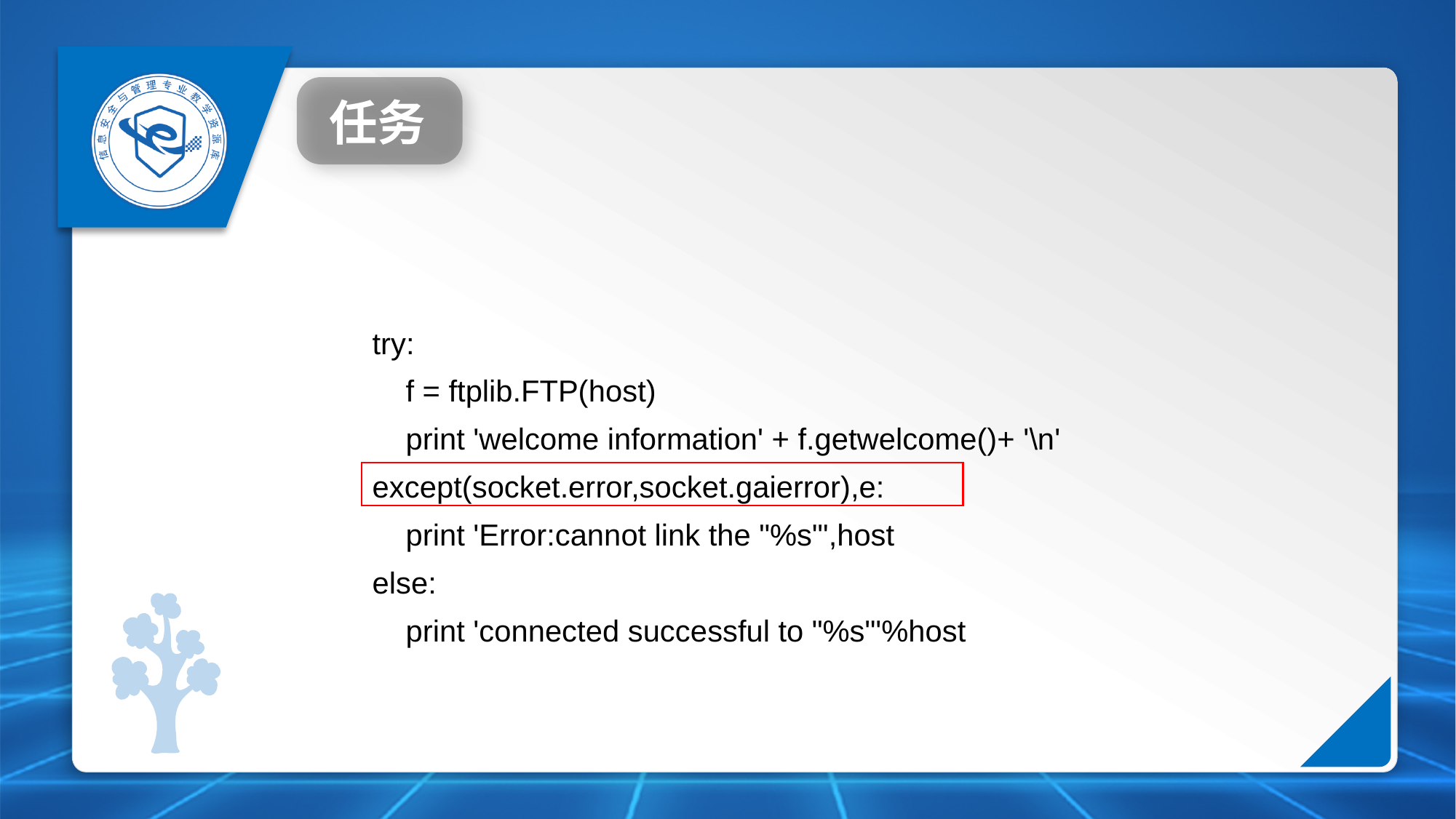

任务

try:
    f = ftplib.FTP(host)
    print 'welcome information' + f.getwelcome()+ '\n'
except(socket.error,socket.gaierror),e:
    print 'Error:cannot link the "%s"',host
else:
    print 'connected successful to "%s"'%host